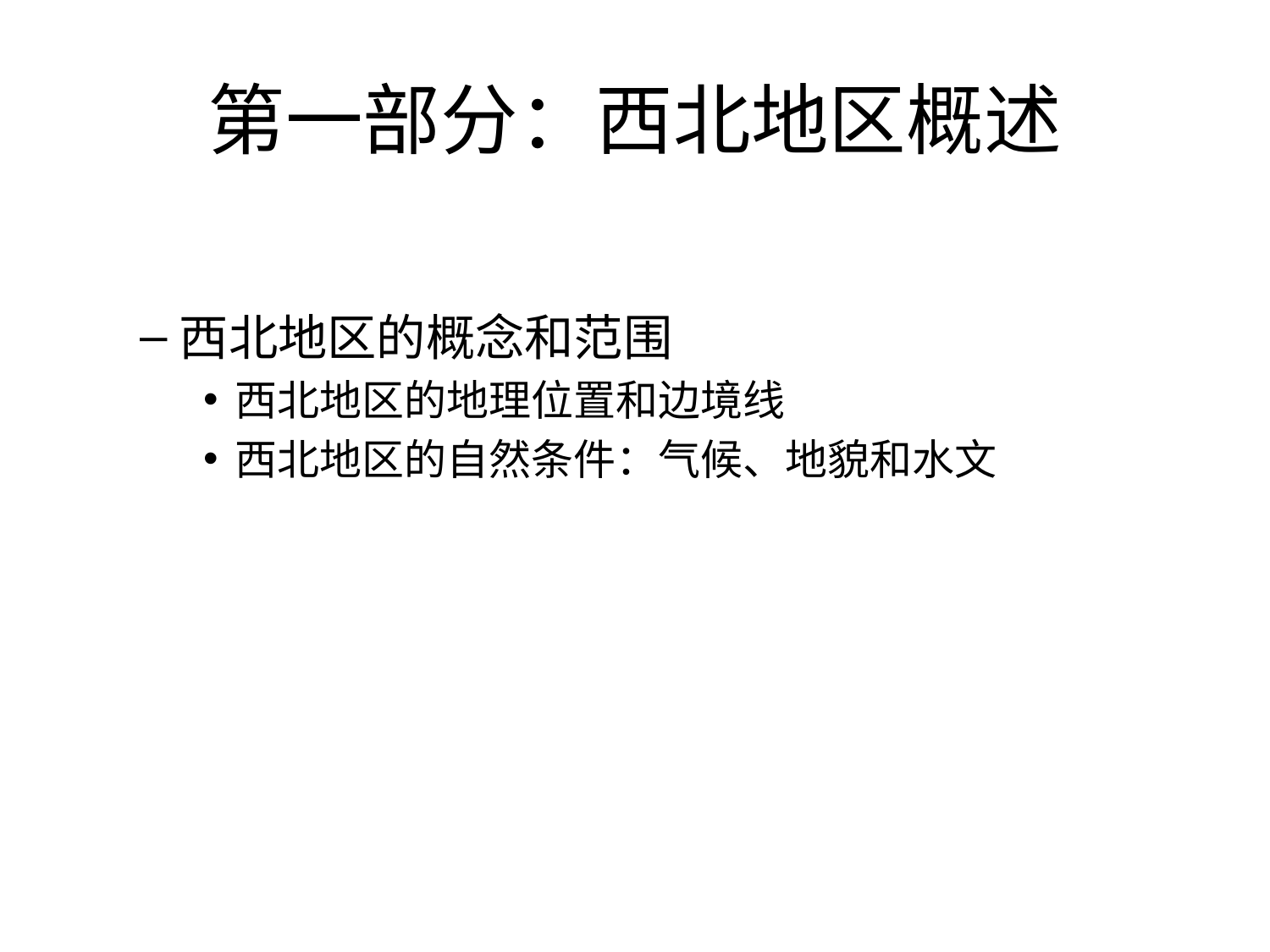

# 第一部分：西北地区概述

西北地区的概念和范围
西北地区的地理位置和边境线
西北地区的自然条件：气候、地貌和水文